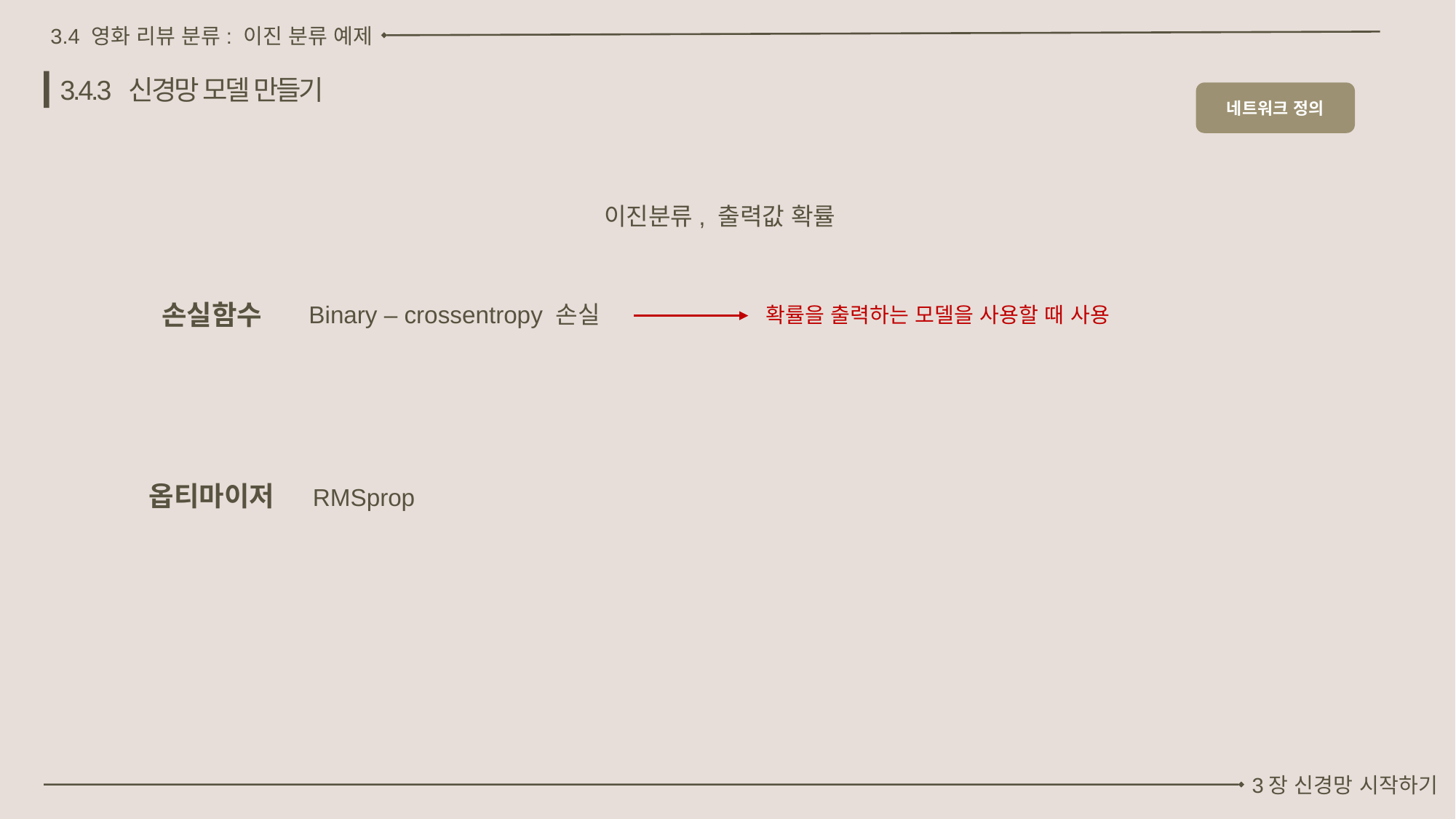

3.4 영화 리뷰 분류: 이진 분류 예제
3.4.3  신경망 모델 만들기

네트워크 정의
이진분류, 출력값 확률
손실함수
Binary – crossentropy 손실
확률을 출력하는 모델을 사용할 때 사용
옵티마이저
RMSprop
3장 신경망 시작하기